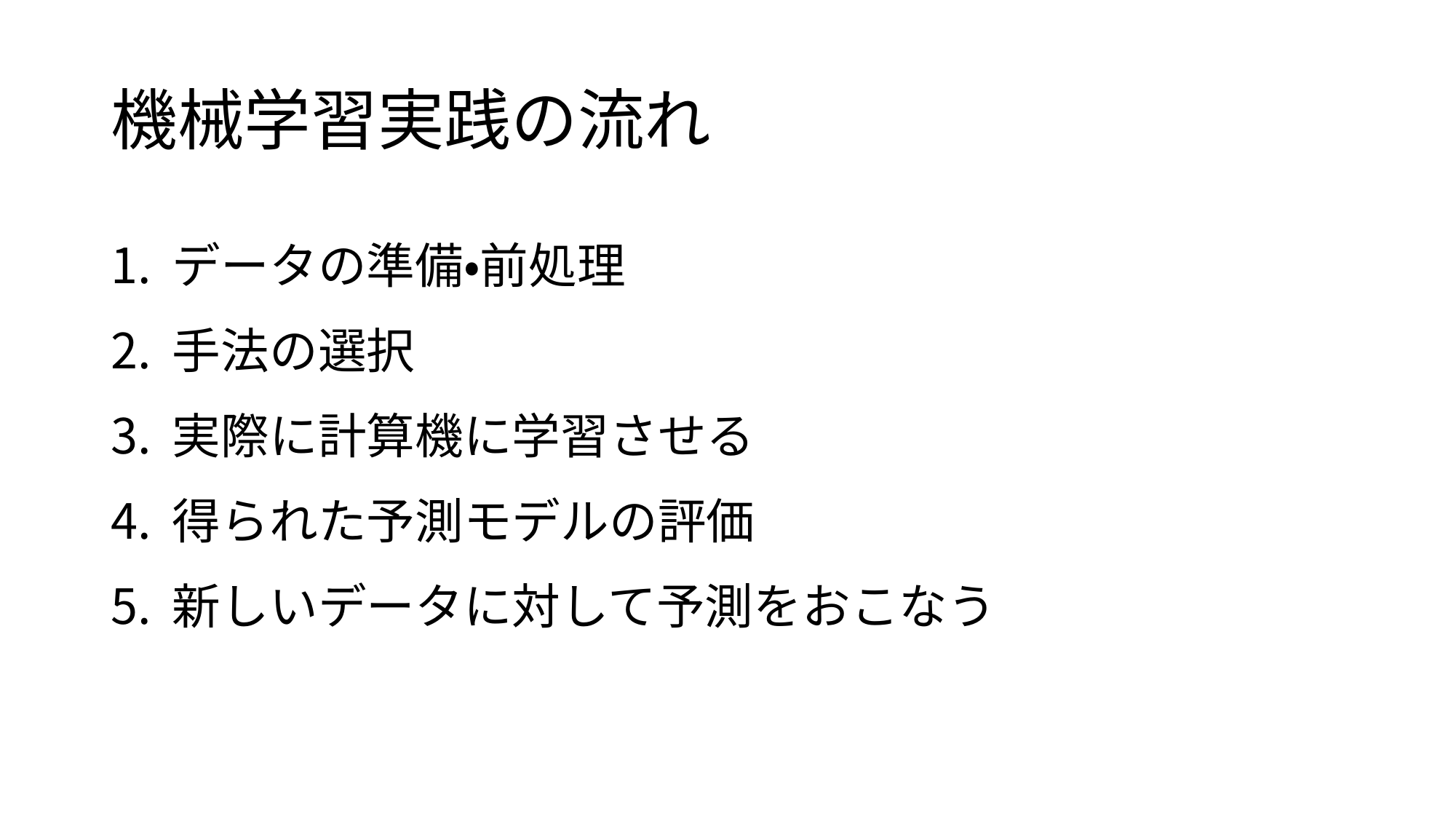

# 機械学習実践の流れ
データの準備・前処理
手法の選択
実際に計算機に学習させる
得られた予測モデルの評価
新しいデータに対して予測をおこなう